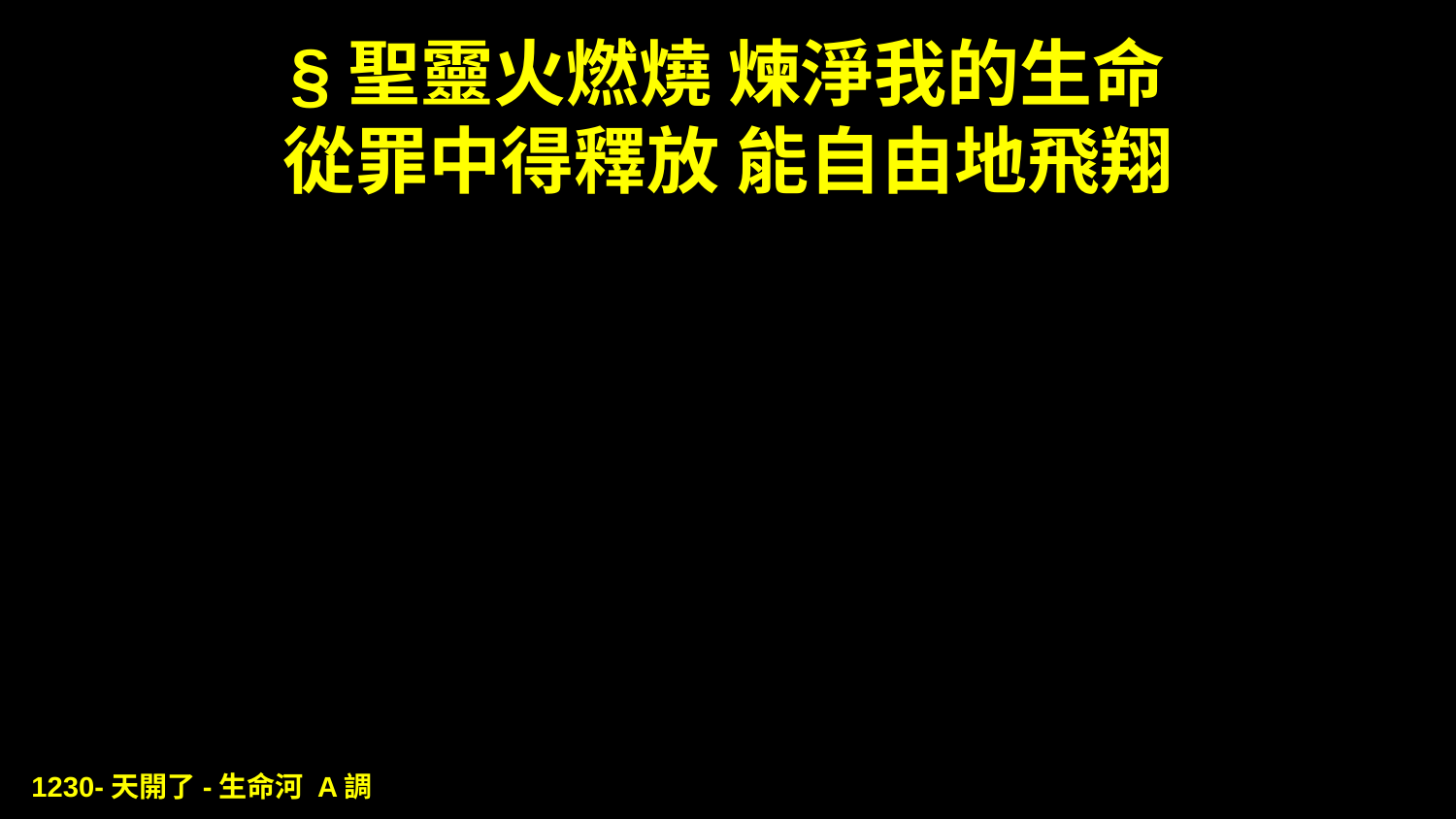

# §聖靈火燃燒 煉淨我的生命 從罪中得釋放 能自由地飛翔
1230-天開了-生命河 A調